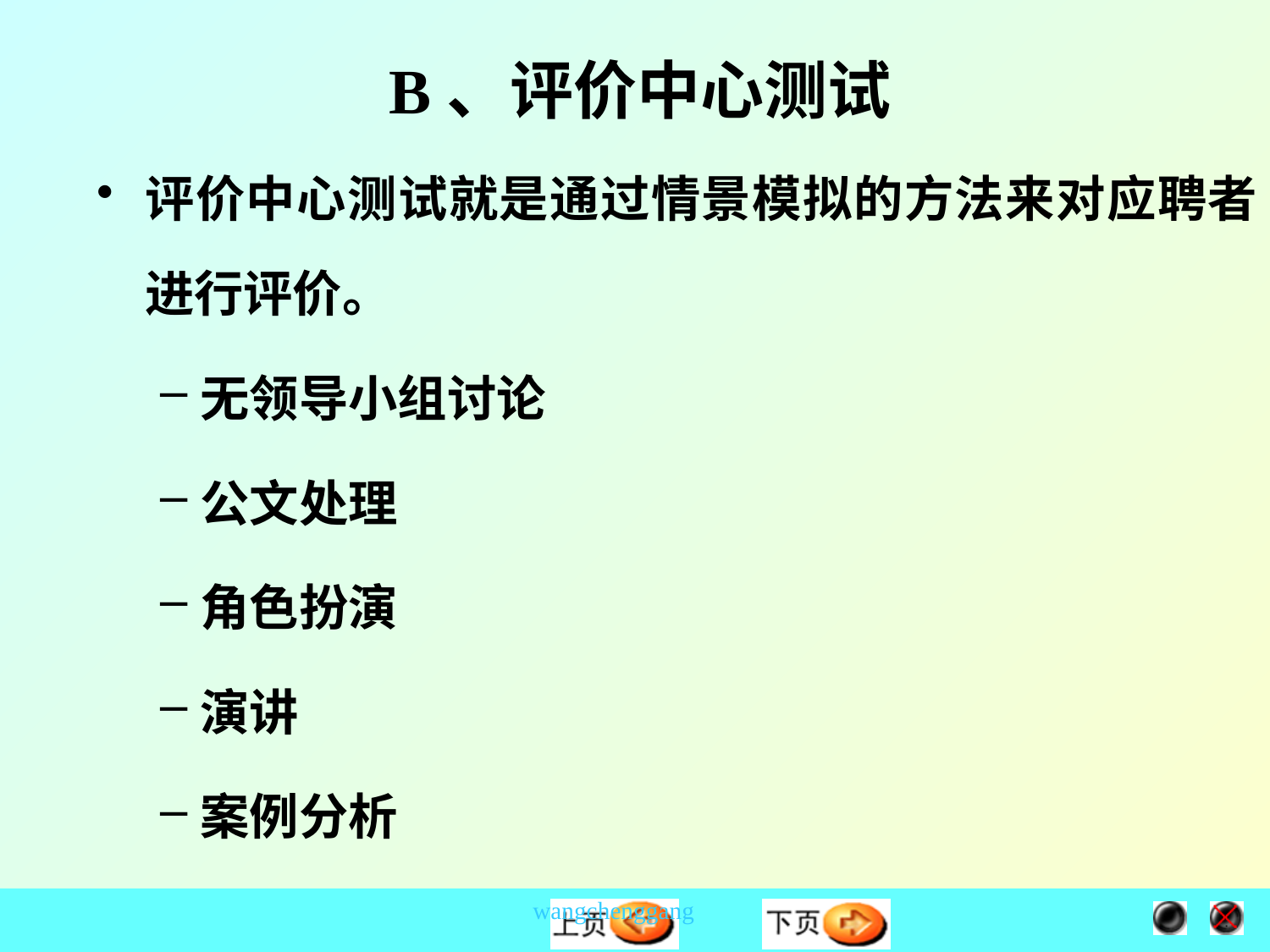

# B、评价中心测试
评价中心测试就是通过情景模拟的方法来对应聘者进行评价。
无领导小组讨论
公文处理
角色扮演
演讲
案例分析
wangchenggang